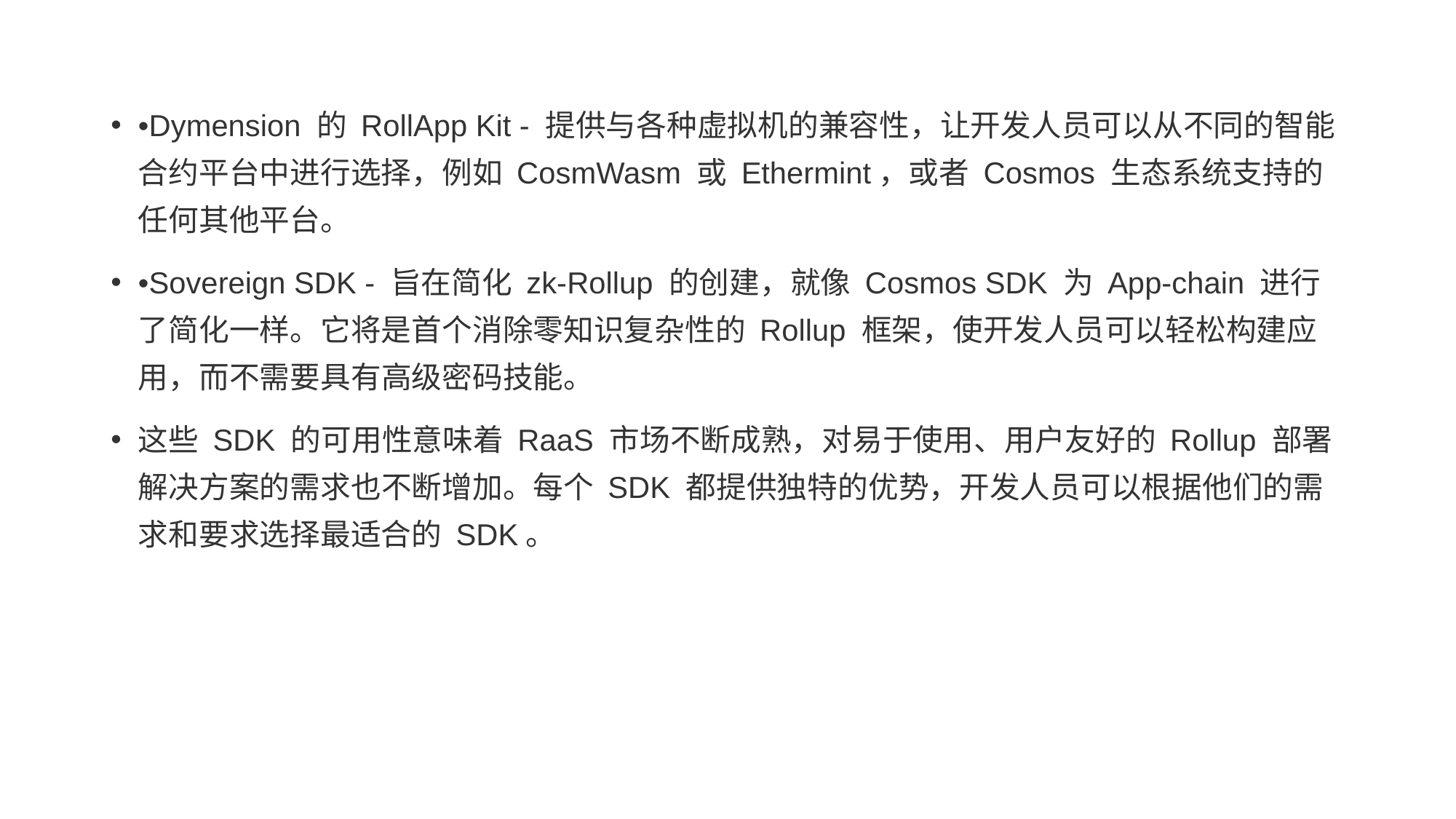

•Dymension 的 RollApp Kit - 提供与各种虚拟机的兼容性，让开发人员可以从不同的智能合约平台中进行选择，例如 CosmWasm 或 Ethermint，或者 Cosmos 生态系统支持的任何其他平台。
•Sovereign SDK - 旨在简化 zk-Rollup 的创建，就像 Cosmos SDK 为 App-chain 进行了简化一样。它将是首个消除零知识复杂性的 Rollup 框架，使开发人员可以轻松构建应用，而不需要具有高级密码技能。
这些 SDK 的可用性意味着 RaaS 市场不断成熟，对易于使用、用户友好的 Rollup 部署解决方案的需求也不断增加。每个 SDK 都提供独特的优势，开发人员可以根据他们的需求和要求选择最适合的 SDK。